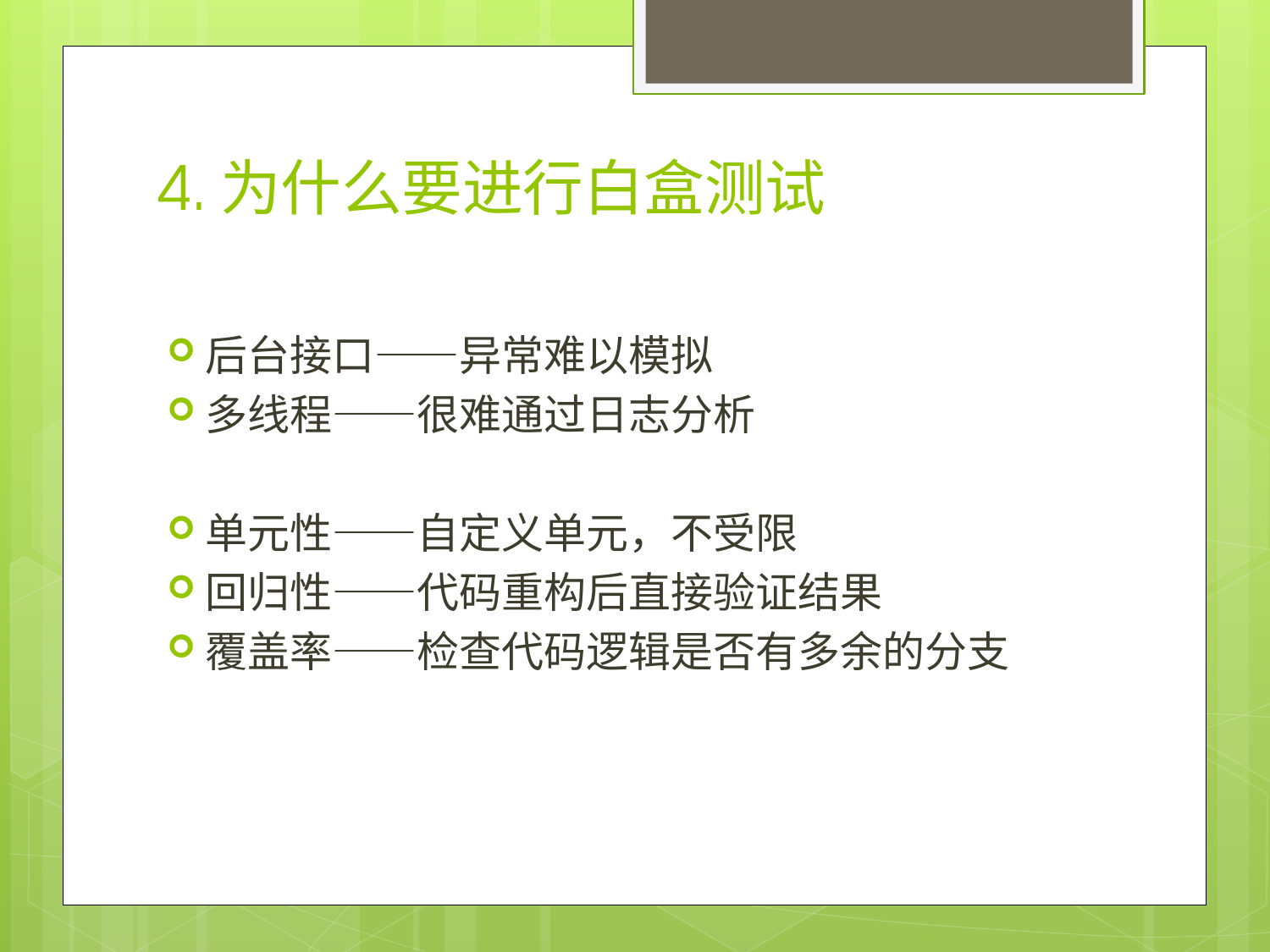

# 4.为什么要进行白盒测试
后台接口——异常难以模拟
多线程——很难通过日志分析

单元性——自定义单元，不受限
回归性——代码重构后直接验证结果
覆盖率——检查代码逻辑是否有多余的分支